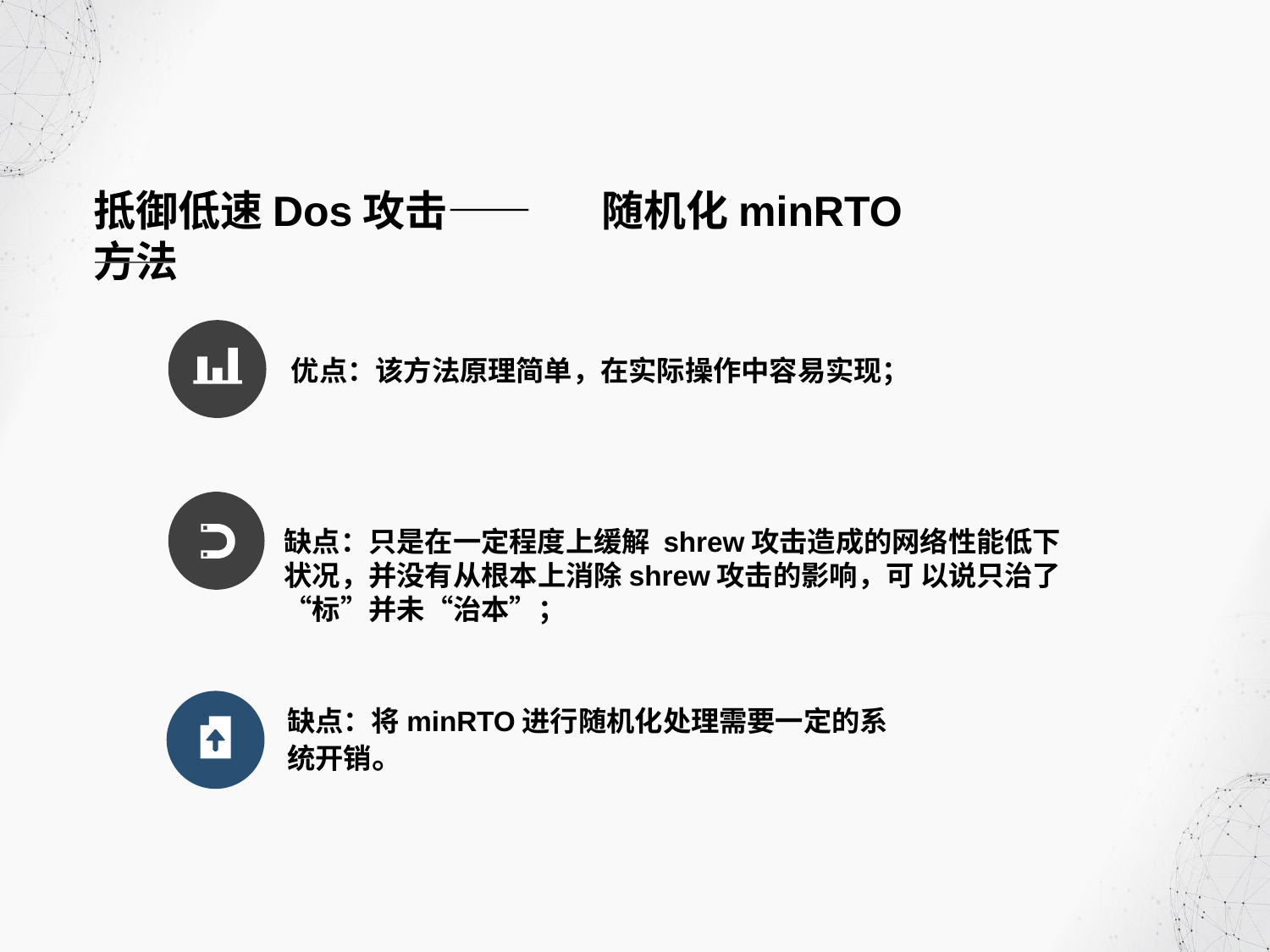

抵御低速Dos攻击——	随机化minRTO方法

优点：该方法原理简单，在实际操作中容易实现；

缺点：只是在一定程度上缓解 shrew攻击造成的网络性能低下状况，并没有从根本上消除shrew攻击的影响，可 以说只治了“标”并未“治本”；

缺点：将minRTO进行随机化处理需要一定的系 统开销。